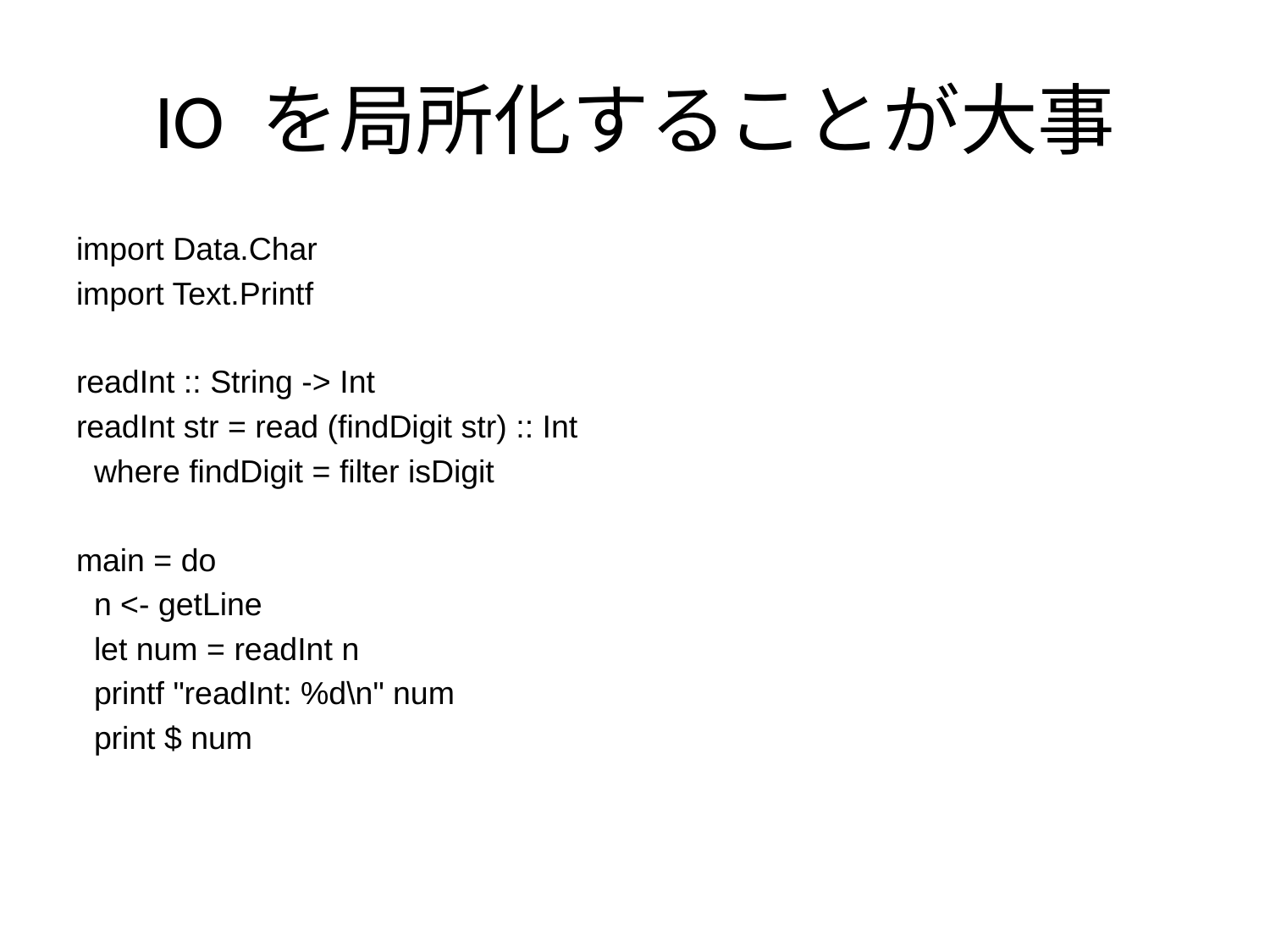

# IO を局所化することが大事
import Data.Char
import Text.Printf

readInt :: String -> Int
readInt str = read (findDigit str) :: Int
  where findDigit = filter isDigit

main = do
  n <- getLine
  let num = readInt n
  printf "readInt: %d\n" num
  print $ num